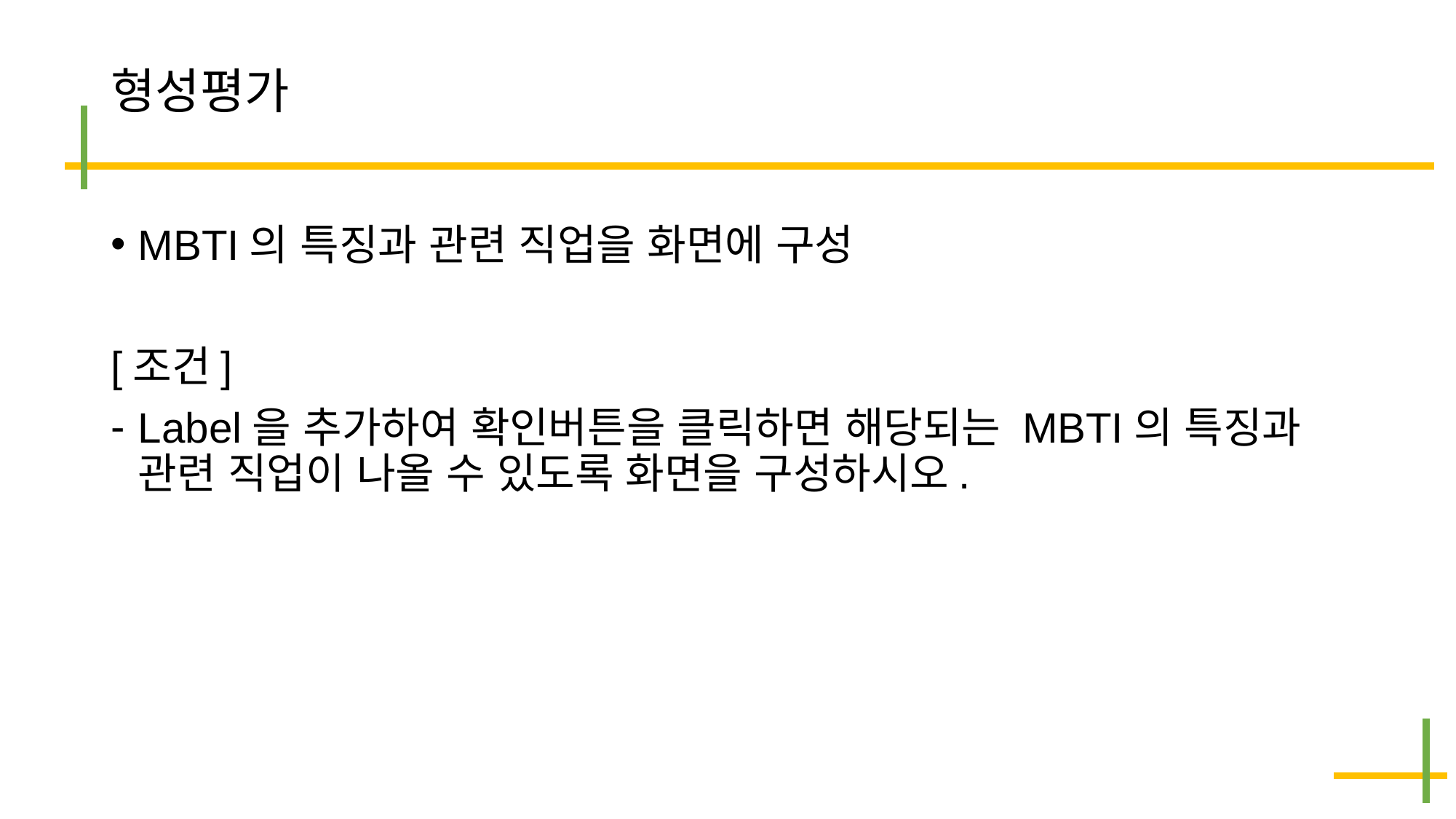

# 형성평가
MBTI의 특징과 관련 직업을 화면에 구성

[조건]
Label을 추가하여 확인버튼을 클릭하면 해당되는 MBTI의 특징과 관련 직업이 나올 수 있도록 화면을 구성하시오.